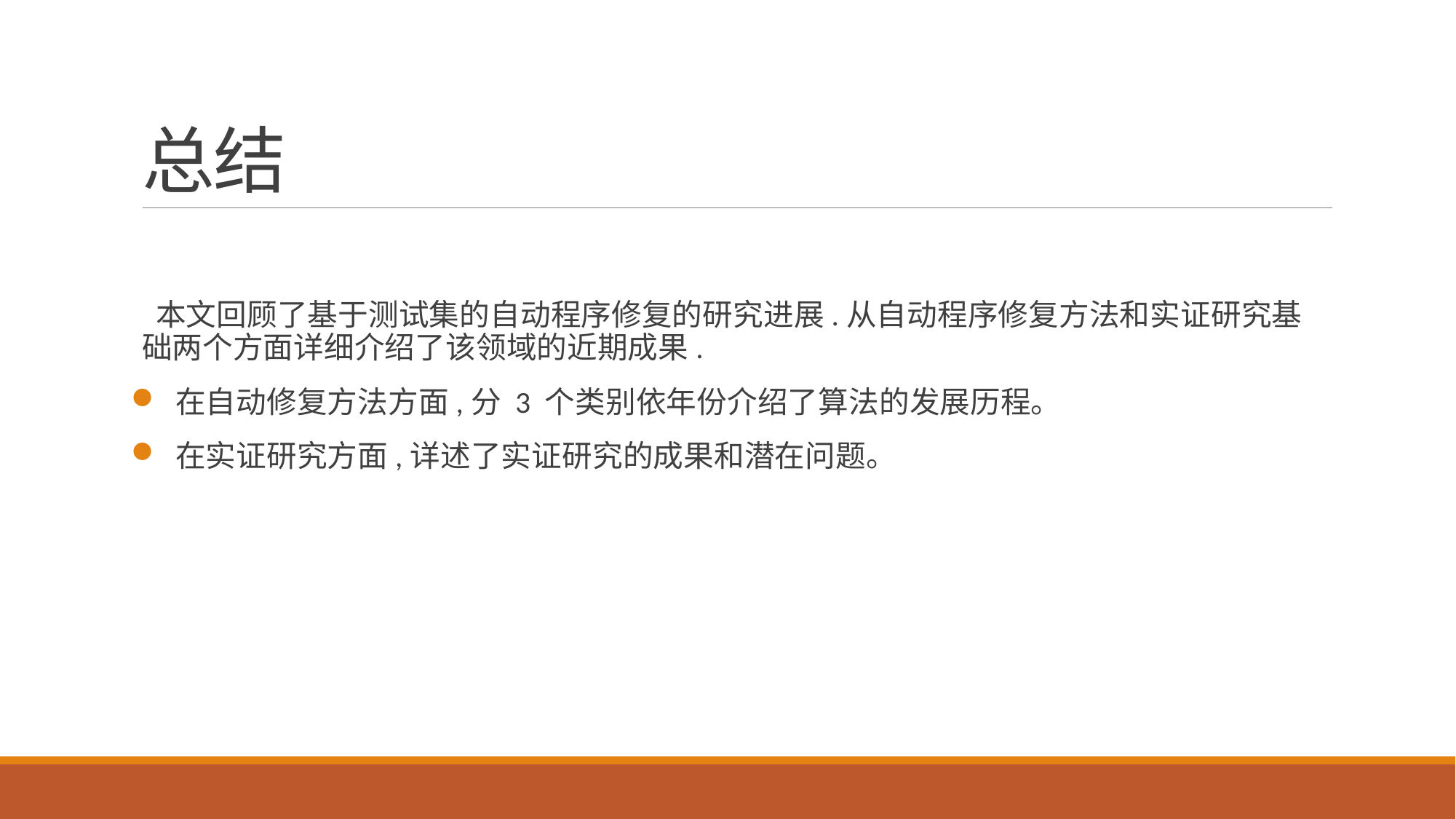

# 总结
 本文回顾了基于测试集的自动程序修复的研究进展.从自动程序修复方法和实证研究基础两个方面详细介绍了该领域的近期成果.
 在自动修复方法方面,分 3 个类别依年份介绍了算法的发展历程。
 在实证研究方面,详述了实证研究的成果和潜在问题。